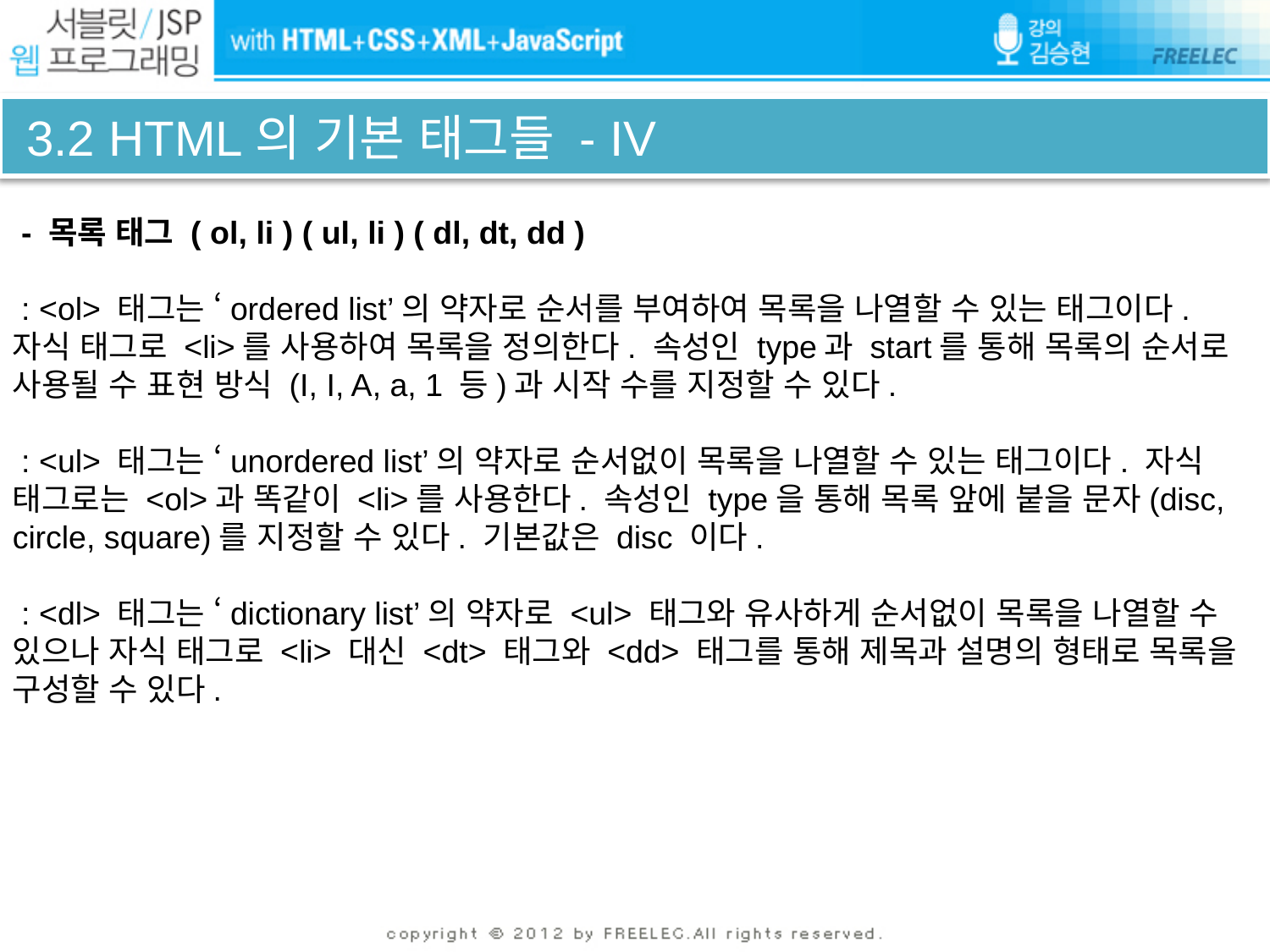

# 3.2 HTML의 기본 태그들 - IV
 - 목록 태그 ( ol, li ) ( ul, li ) ( dl, dt, dd )

 : <ol> 태그는 ‘ordered list’의 약자로 순서를 부여하여 목록을 나열할 수 있는 태그이다. 자식 태그로 <li>를 사용하여 목록을 정의한다. 속성인 type과 start를 통해 목록의 순서로 사용될 수 표현 방식 (I, I, A, a, 1 등)과 시작 수를 지정할 수 있다.

 : <ul> 태그는 ‘unordered list’의 약자로 순서없이 목록을 나열할 수 있는 태그이다. 자식 태그로는 <ol>과 똑같이 <li>를 사용한다. 속성인 type을 통해 목록 앞에 붙을 문자(disc, circle, square)를 지정할 수 있다. 기본값은 disc 이다.

 : <dl> 태그는 ‘dictionary list’의 약자로 <ul> 태그와 유사하게 순서없이 목록을 나열할 수 있으나 자식 태그로 <li> 대신 <dt> 태그와 <dd> 태그를 통해 제목과 설명의 형태로 목록을 구성할 수 있다.